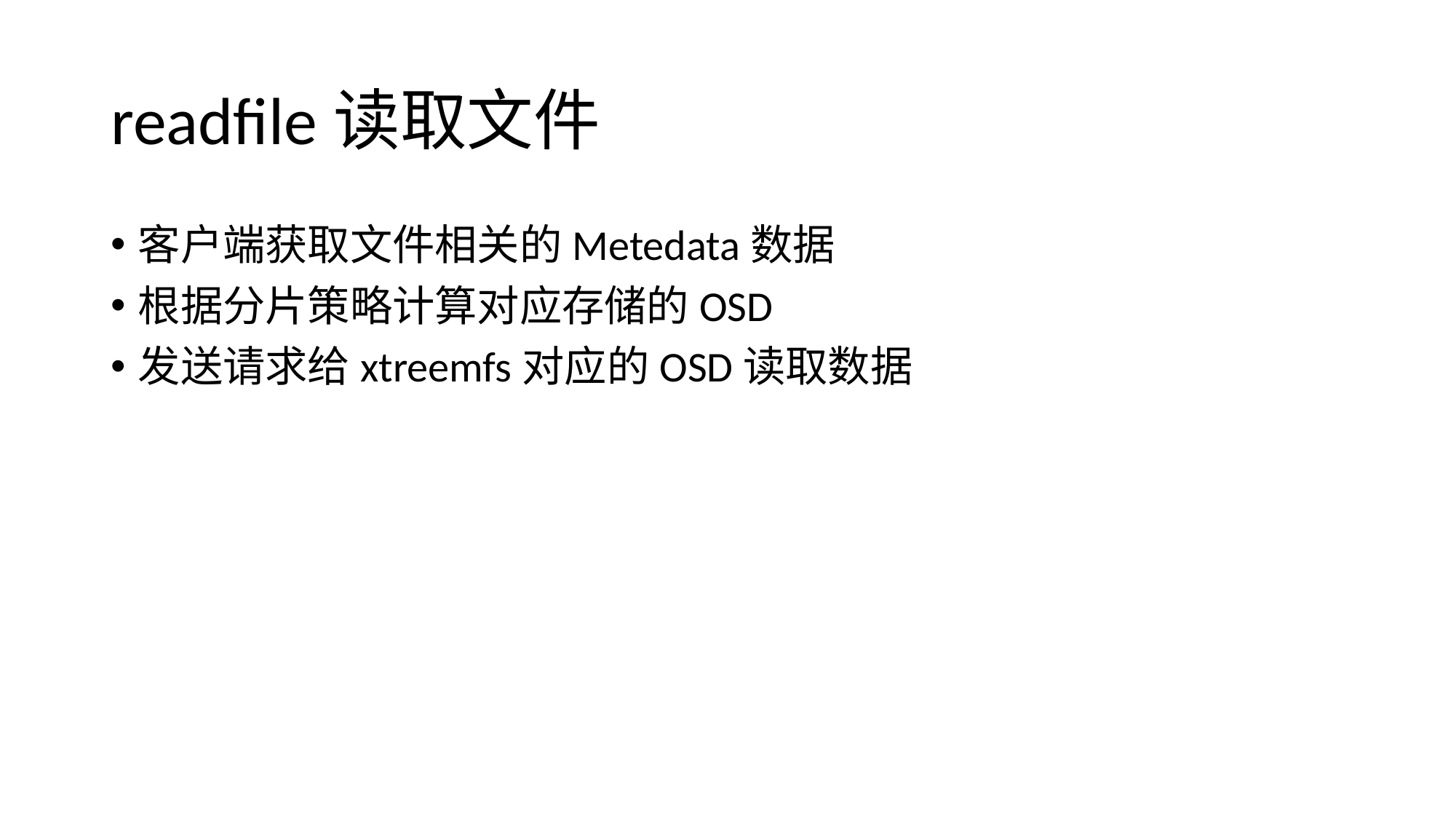

# readfile读取文件
客户端获取文件相关的Metedata数据
根据分片策略计算对应存储的OSD
发送请求给xtreemfs对应的OSD读取数据